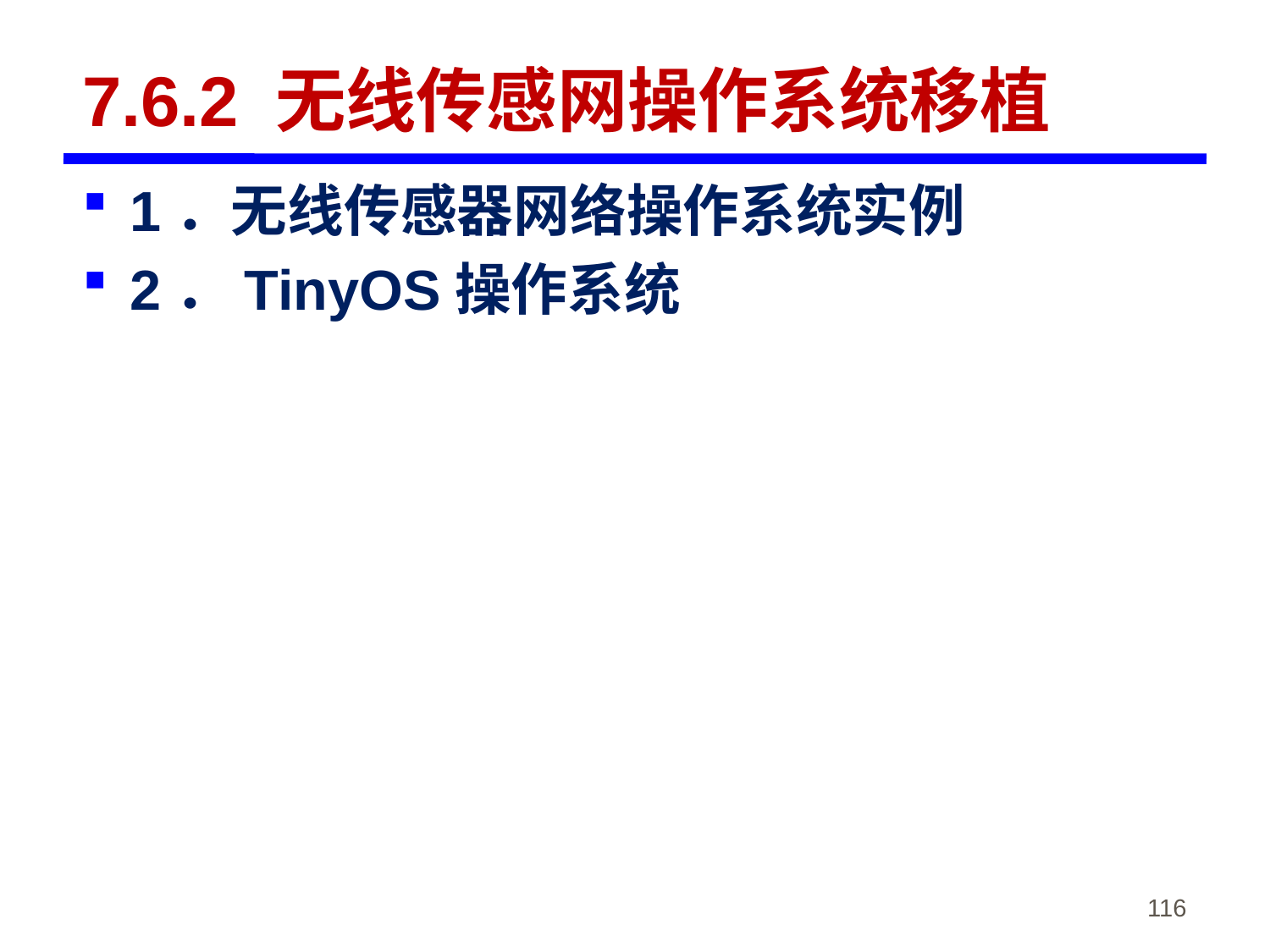

# 7.6.2 无线传感网操作系统移植
1．无线传感器网络操作系统实例
2．TinyOS操作系统
《物联网概论》-韩毅刚
116